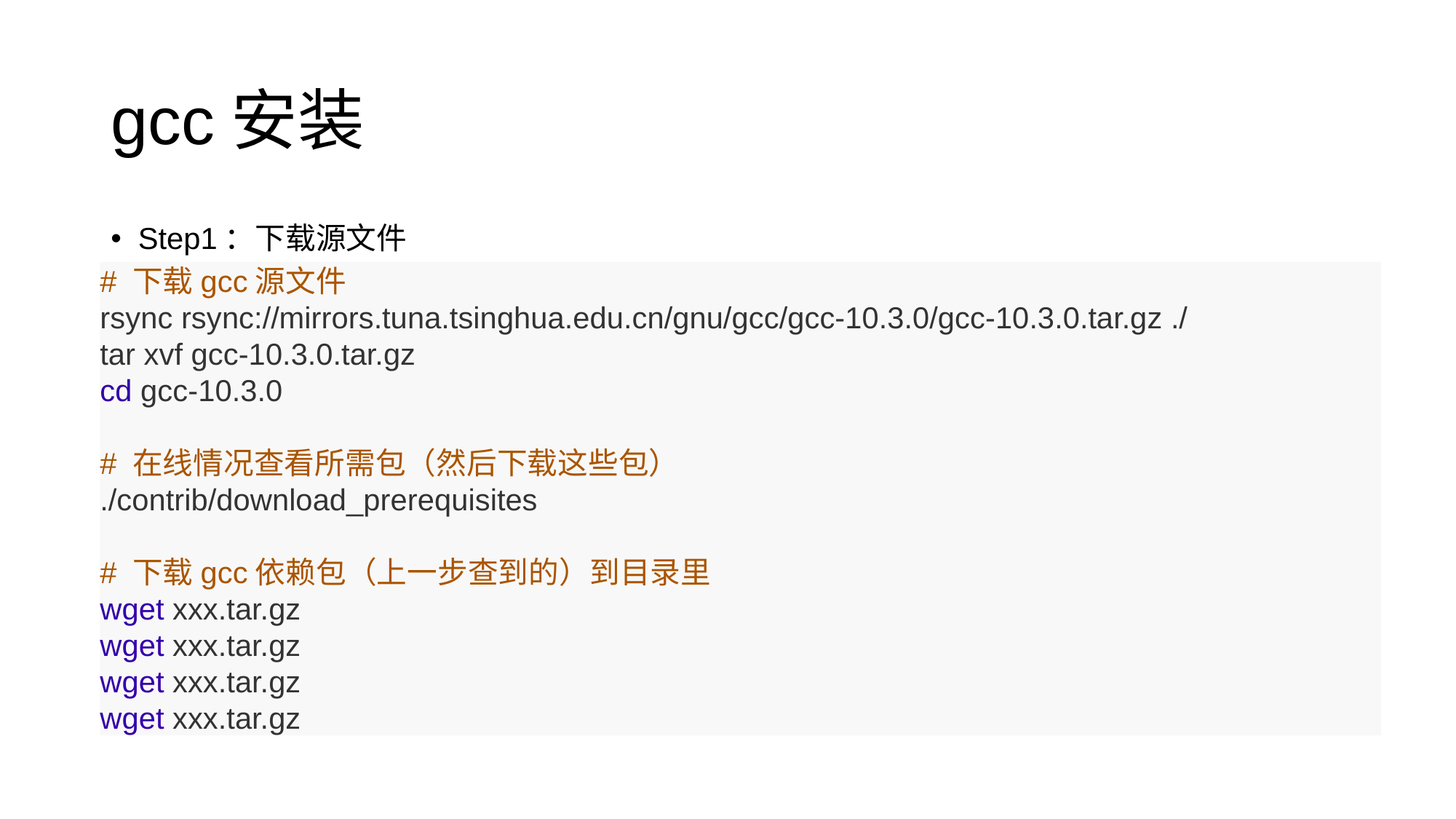

# gcc安装
Step1：下载源文件

# 下载gcc源文件
rsync rsync://mirrors.tuna.tsinghua.edu.cn/gnu/gcc/gcc-10.3.0/gcc-10.3.0.tar.gz ./
tar xvf gcc-10.3.0.tar.gz
cd gcc-10.3.0

​# 在线情况查看所需包（然后下载这些包）
./contrib/download_prerequisites
​
# 下载gcc依赖包（上一步查到的）到目录里
wget xxx.tar.gz
wget xxx.tar.gz
wget xxx.tar.gz
wget xxx.tar.gz